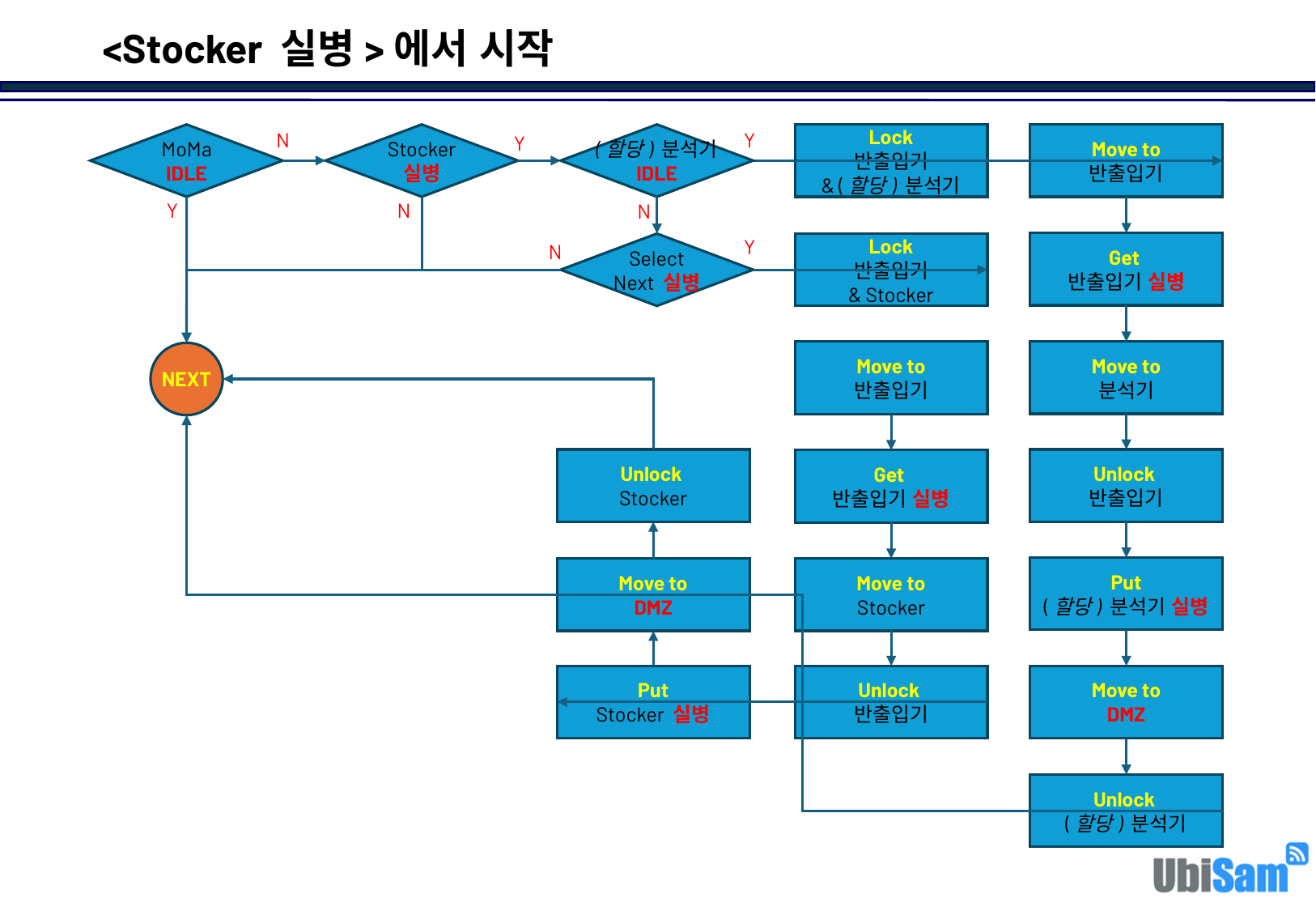

# <Stocker 실병>에서 시작
N
Y
MoMa
IDLE
Stocker
실병
Y
(할당) 분석기
IDLE
Lock
반출입기
& (할당) 분석기
Move to
반출입기
N
Y
N
Y
N
Get
반출입기 실병
Select
Next 실병
Lock
반출입기
& Stocker
Move to
분석기
Move to
반출입기
NEXT
Unlock
Stocker
Unlock
반출입기
Get
반출입기 실병
Put
(할당) 분석기 실병
Move to
DMZ
Move to
Stocker
Put
Stocker 실병
Unlock
반출입기
Move to
DMZ
Unlock
(할당) 분석기